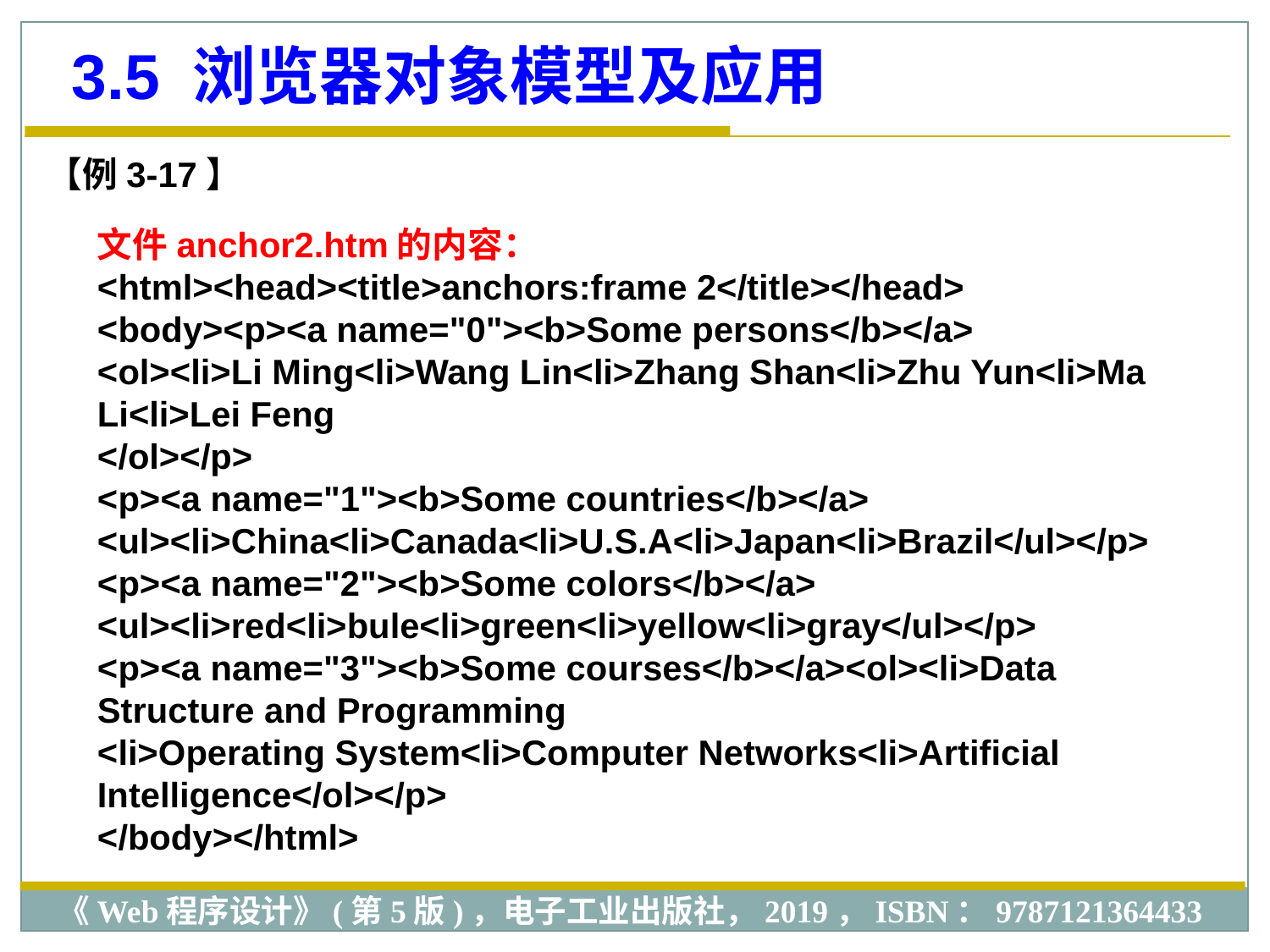

3.5 浏览器对象模型及应用
【例3-17】
文件anchor2.htm的内容：
<html><head><title>anchors:frame 2</title></head>
<body><p><a name="0"><b>Some persons</b></a>
<ol><li>Li Ming<li>Wang Lin<li>Zhang Shan<li>Zhu Yun<li>Ma Li<li>Lei Feng
</ol></p>
<p><a name="1"><b>Some countries</b></a>
<ul><li>China<li>Canada<li>U.S.A<li>Japan<li>Brazil</ul></p>
<p><a name="2"><b>Some colors</b></a>
<ul><li>red<li>bule<li>green<li>yellow<li>gray</ul></p>
<p><a name="3"><b>Some courses</b></a><ol><li>Data Structure and Programming
<li>Operating System<li>Computer Networks<li>Artificial Intelligence</ol></p>
</body></html>